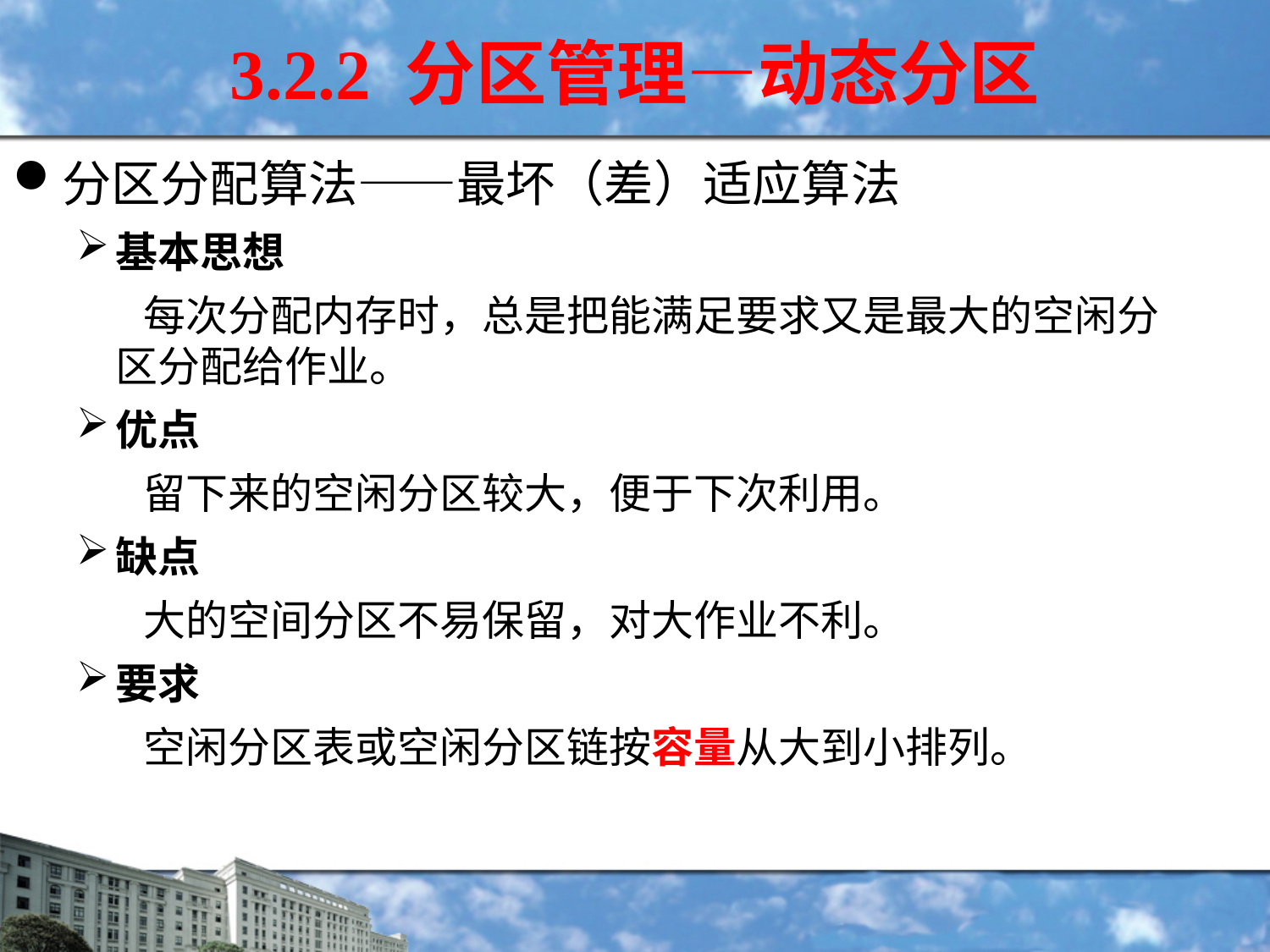

3.2.2 分区管理—动态分区
分区分配算法——最坏（差）适应算法
基本思想
      每次分配内存时，总是把能满足要求又是最大的空闲分区分配给作业。
优点
      留下来的空闲分区较大，便于下次利用。
缺点
      大的空间分区不易保留，对大作业不利。
要求
      空闲分区表或空闲分区链按容量从大到小排列。